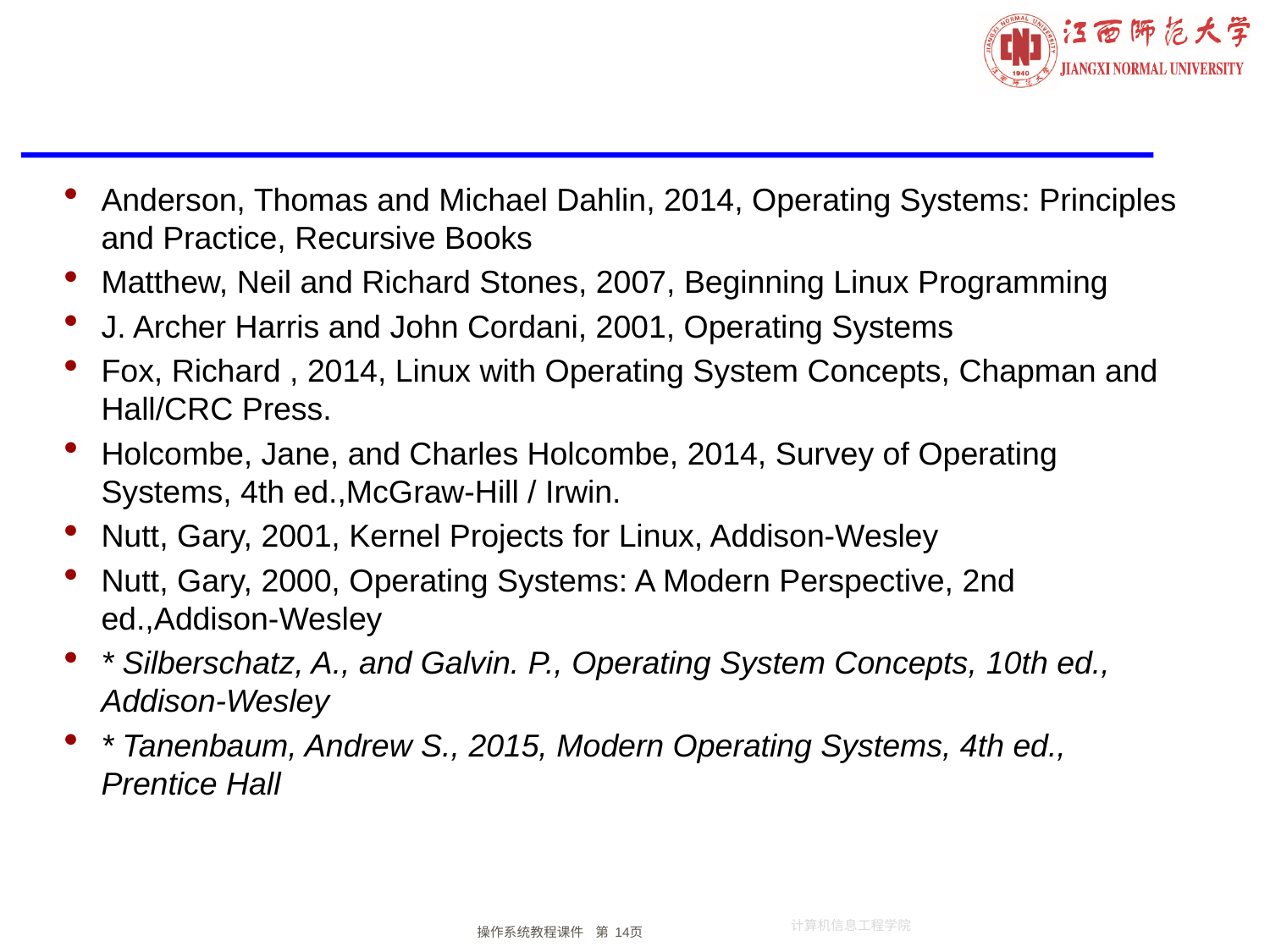

#
Anderson, Thomas and Michael Dahlin, 2014, Operating Systems: Principles and Practice, Recursive Books
Matthew, Neil and Richard Stones, 2007, Beginning Linux Programming
J. Archer Harris and John Cordani, 2001, Operating Systems
Fox, Richard , 2014, Linux with Operating System Concepts, Chapman and Hall/CRC Press.
Holcombe, Jane, and Charles Holcombe, 2014, Survey of Operating Systems, 4th ed.,McGraw-Hill / Irwin.
Nutt, Gary, 2001, Kernel Projects for Linux, Addison-Wesley
Nutt, Gary, 2000, Operating Systems: A Modern Perspective, 2nd ed.,Addison-Wesley
* Silberschatz, A., and Galvin. P., Operating System Concepts, 10th ed., Addison-Wesley
* Tanenbaum, Andrew S., 2015, Modern Operating Systems, 4th ed., Prentice Hall
操作系统教程课件    第 14页